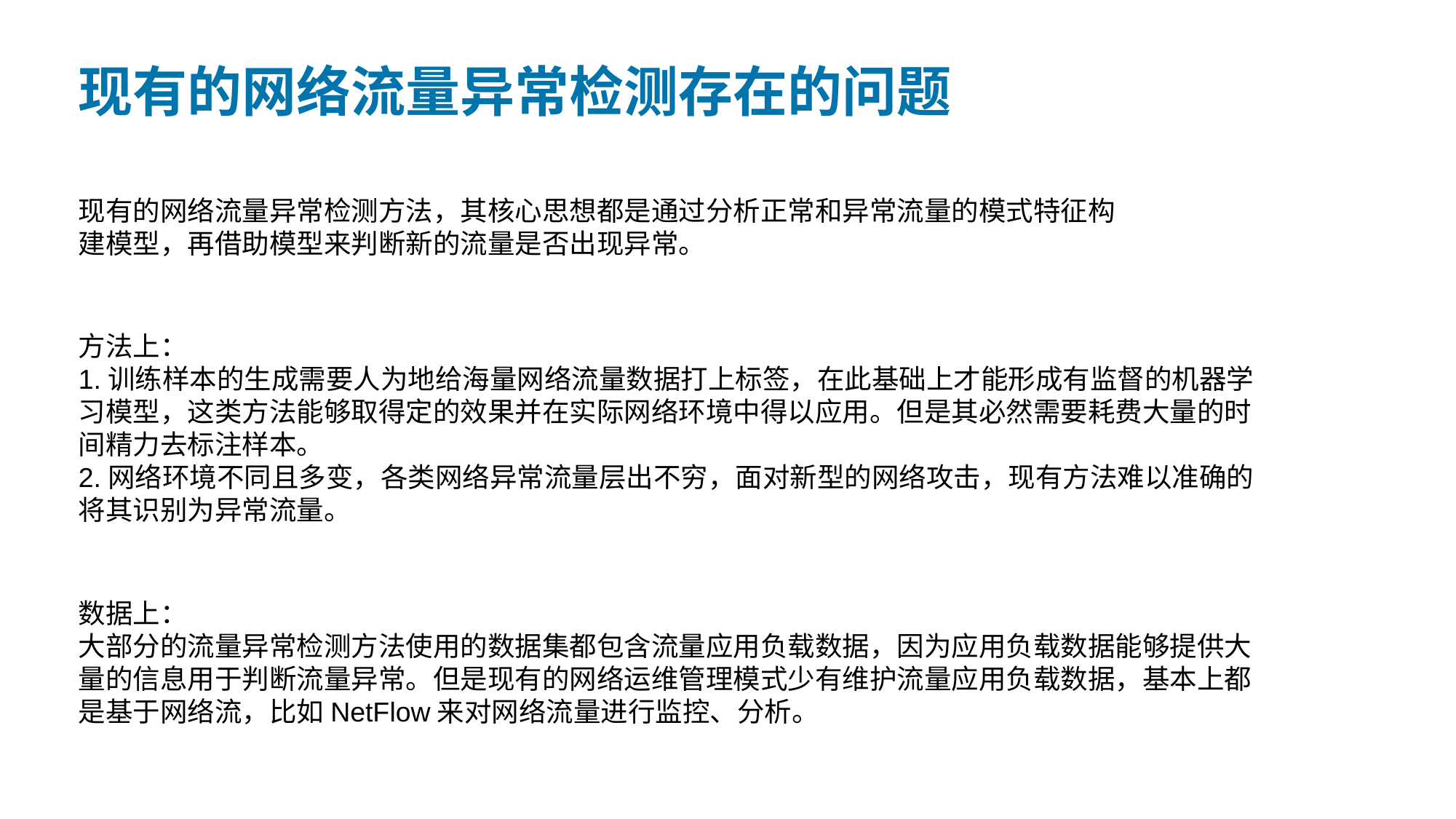

现有的网络流量异常检测存在的问题
现有的网络流量异常检测方法，其核心思想都是通过分析正常和异常流量的模式特征构建模型，再借助模型来判断新的流量是否出现异常。
方法上：
1.训练样本的生成需要人为地给海量网络流量数据打上标签，在此基础上才能形成有监督的机器学习模型，这类方法能够取得定的效果并在实际网络环境中得以应用。但是其必然需要耗费大量的时间精力去标注样本。
2.网络环境不同且多变，各类网络异常流量层出不穷，面对新型的网络攻击，现有方法难以准确的将其识别为异常流量。
数据上：
大部分的流量异常检测方法使用的数据集都包含流量应用负载数据，因为应用负载数据能够提供大量的信息用于判断流量异常。但是现有的网络运维管理模式少有维护流量应用负载数据，基本上都是基于网络流，比如NetFlow来对网络流量进行监控、分析。